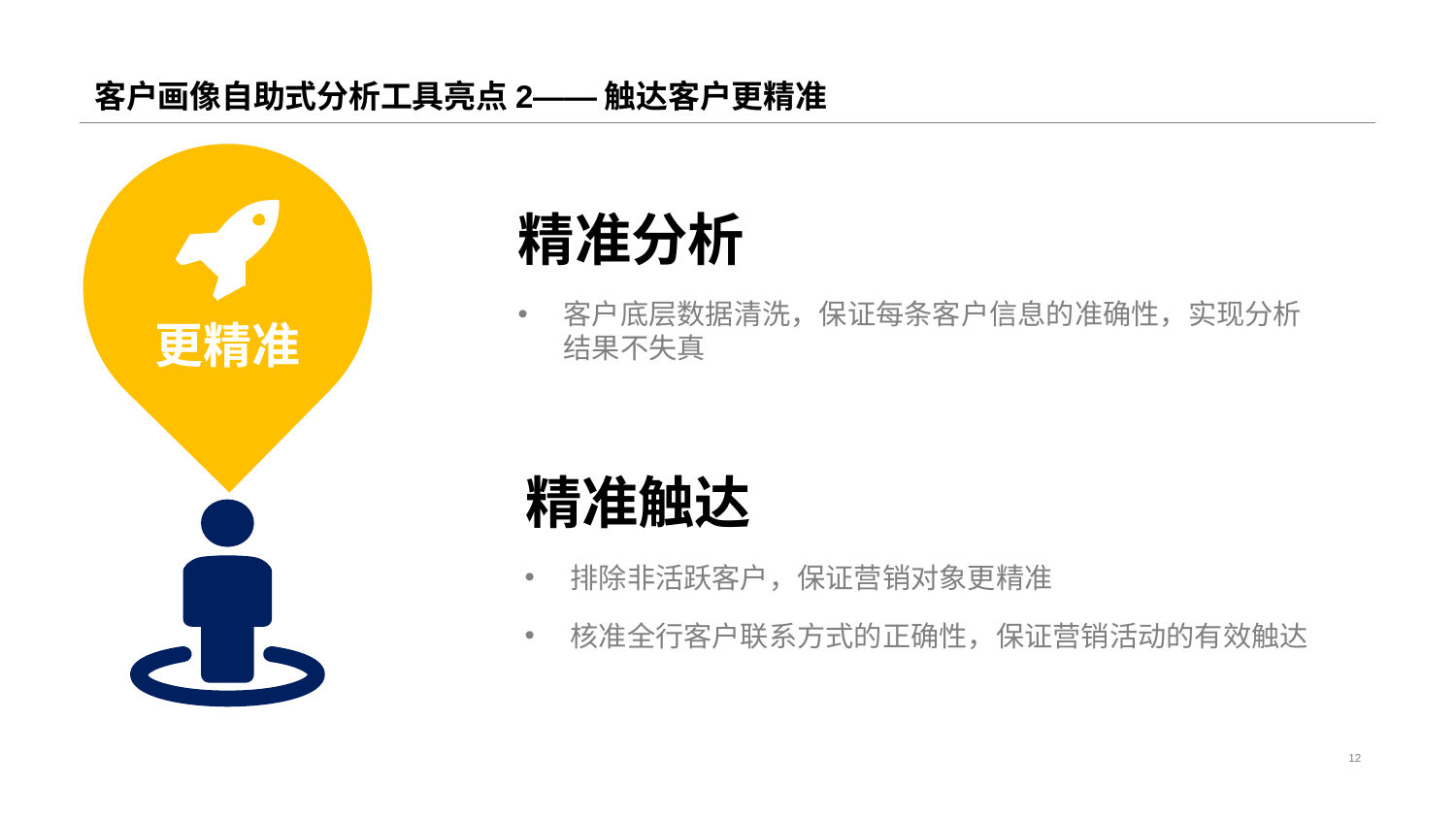

# 客户画像自助式分析工具亮点2——触达客户更精准

更便捷
精准分析
客户底层数据清洗，保证每条客户信息的准确性，实现分析结果不失真

更精准
精准触达
排除非活跃客户，保证营销对象更精准
核准全行客户联系方式的正确性，保证营销活动的有效触达
12